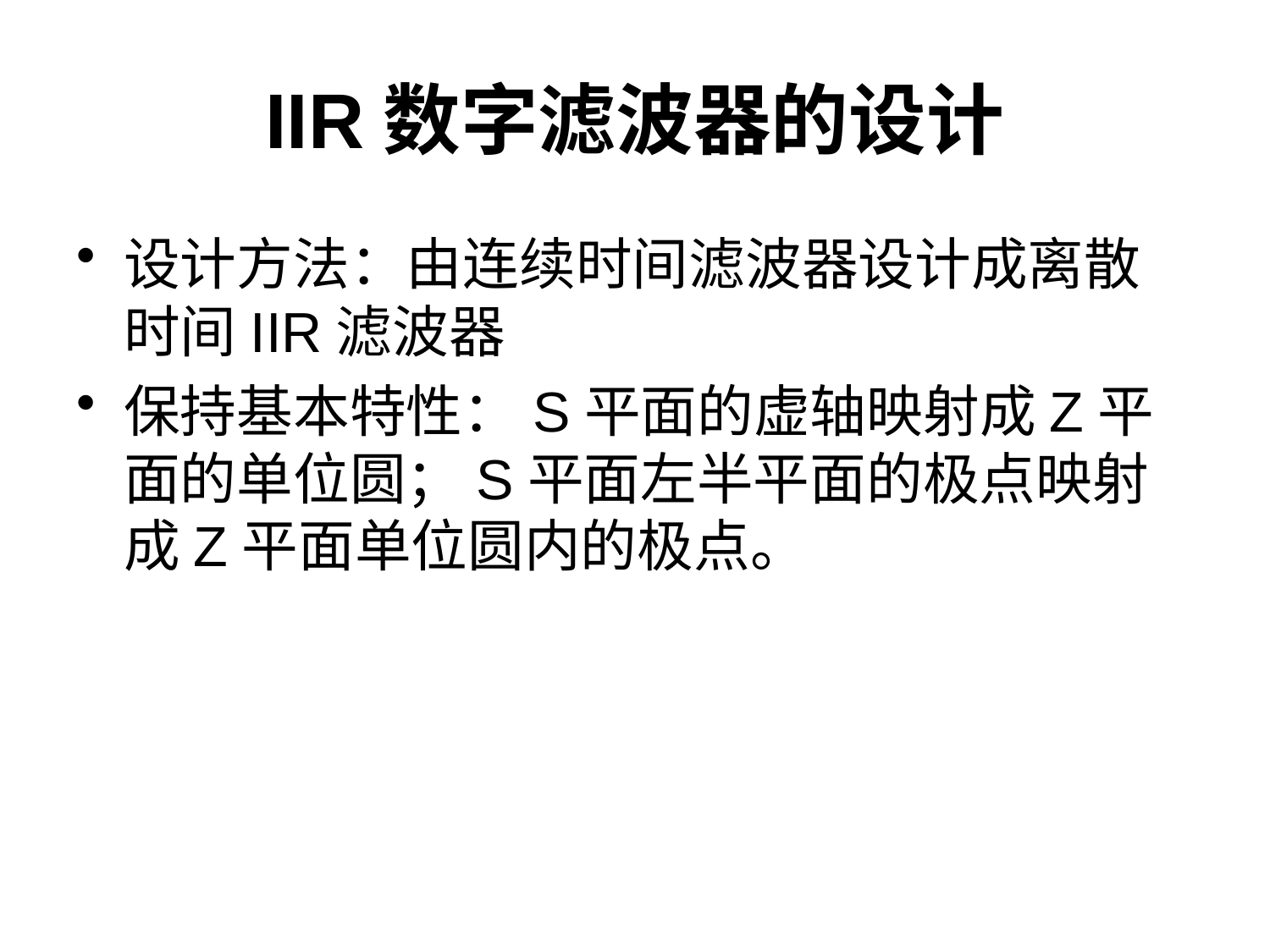

# IIR数字滤波器的设计
设计方法：由连续时间滤波器设计成离散时间IIR滤波器
保持基本特性：S平面的虚轴映射成Z平面的单位圆；S平面左半平面的极点映射成Z平面单位圆内的极点。